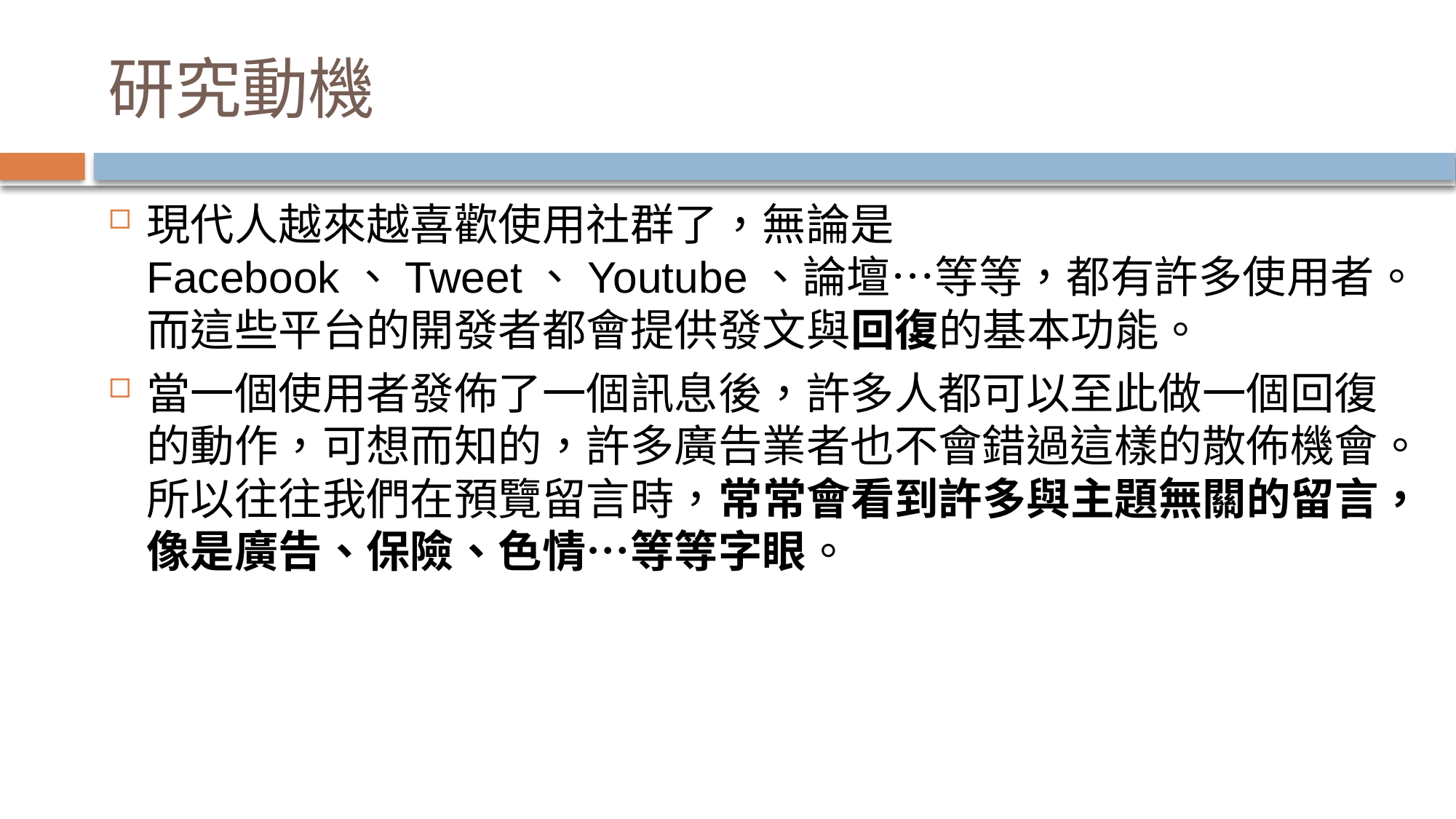

# 研究動機
現代人越來越喜歡使用社群了，無論是Facebook、Tweet、Youtube、論壇…等等，都有許多使用者。而這些平台的開發者都會提供發文與回復的基本功能。
當一個使用者發佈了一個訊息後，許多人都可以至此做一個回復的動作，可想而知的，許多廣告業者也不會錯過這樣的散佈機會。所以往往我們在預覽留言時，常常會看到許多與主題無關的留言，像是廣告、保險、色情…等等字眼。